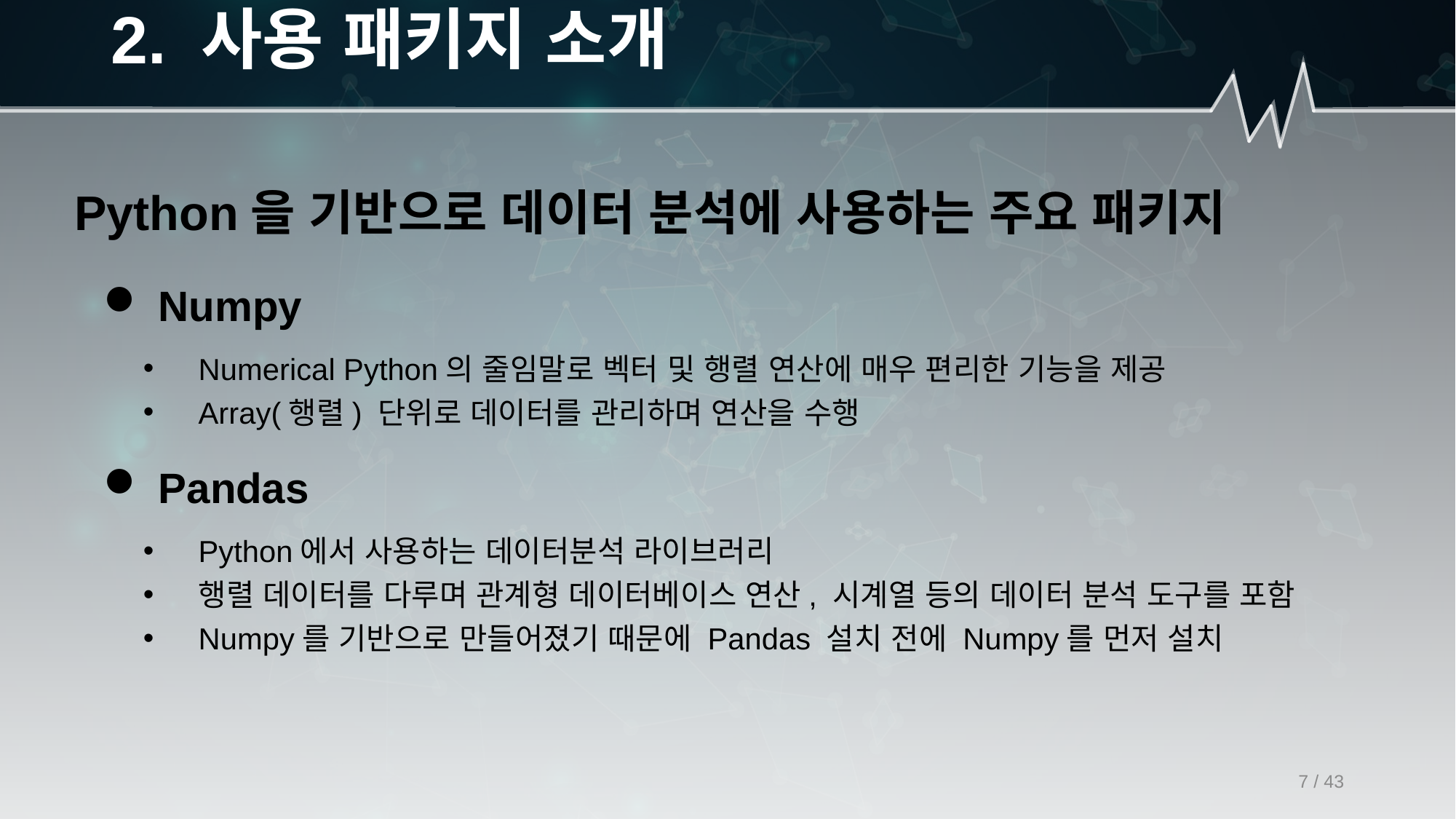

# 2. 사용 패키지 소개
Python을 기반으로 데이터 분석에 사용하는 주요 패키지
Numpy
Numerical Python의 줄임말로 벡터 및 행렬 연산에 매우 편리한 기능을 제공
Array(행렬) 단위로 데이터를 관리하며 연산을 수행
Pandas
Python에서 사용하는 데이터분석 라이브러리
행렬 데이터를 다루며 관계형 데이터베이스 연산, 시계열 등의 데이터 분석 도구를 포함
Numpy를 기반으로 만들어졌기 때문에 Pandas 설치 전에 Numpy를 먼저 설치
7 / 43